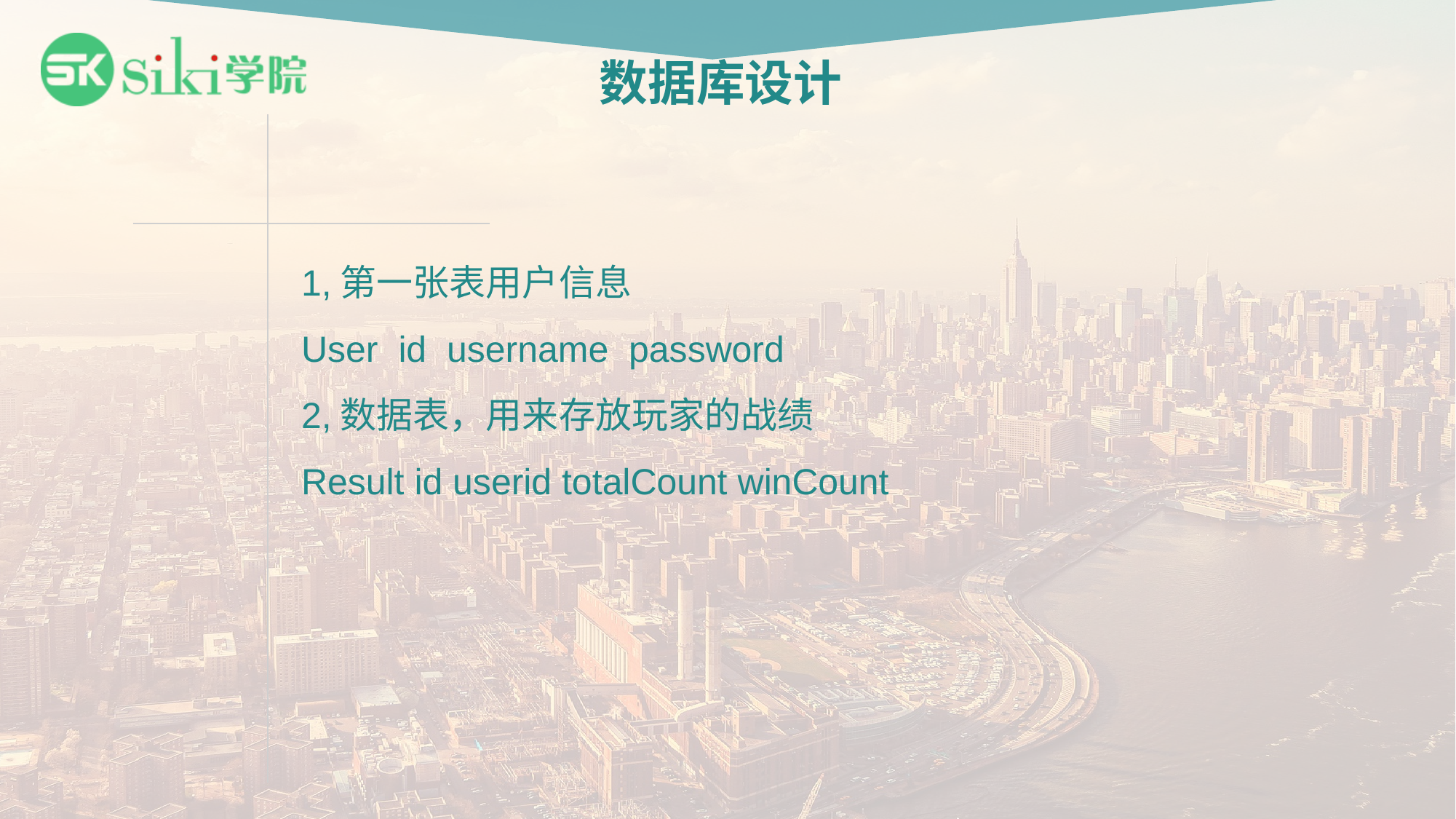

# 数据库设计
1,第一张表用户信息
User  id  username  password
2,数据表，用来存放玩家的战绩
Result id userid totalCount winCount